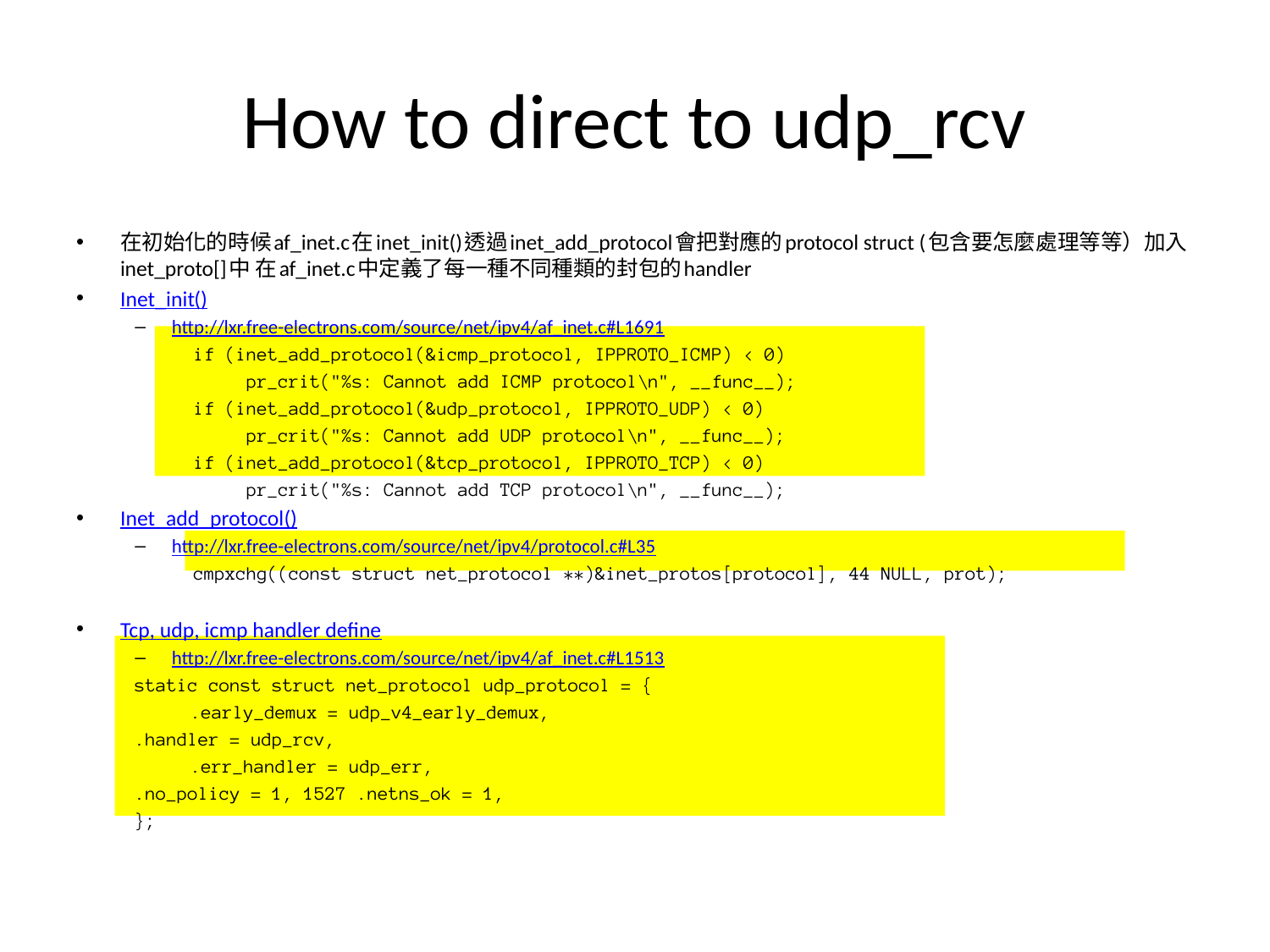

# How to direct to udp_rcv
在初始化的時候af_inet.c在inet_init()透過inet_add_protocol會把對應的protocol struct (包含要怎麼處理等等）加入inet_proto[]中 在af_inet.c中定義了每一種不同種類的封包的handler
Inet_init()
http://lxr.free-electrons.com/source/net/ipv4/af_inet.c#L1691
if (inet_add_protocol(&icmp_protocol, IPPROTO_ICMP) < 0)
     pr_crit("%s: Cannot add ICMP protocol\n", __func__);
if (inet_add_protocol(&udp_protocol, IPPROTO_UDP) < 0)
     pr_crit("%s: Cannot add UDP protocol\n", __func__);
if (inet_add_protocol(&tcp_protocol, IPPROTO_TCP) < 0)
     pr_crit("%s: Cannot add TCP protocol\n", __func__);
Inet_add_protocol()
http://lxr.free-electrons.com/source/net/ipv4/protocol.c#L35
cmpxchg((const struct net_protocol **)&inet_protos[protocol], 44 NULL, prot);

Tcp, udp, icmp handler define
http://lxr.free-electrons.com/source/net/ipv4/af_inet.c#L1513
static const struct net_protocol udp_protocol = {
  	.early_demux = udp_v4_early_demux,
	.handler = udp_rcv,
 	.err_handler = udp_err,
	.no_policy = 1, 1527 .netns_ok = 1,
};